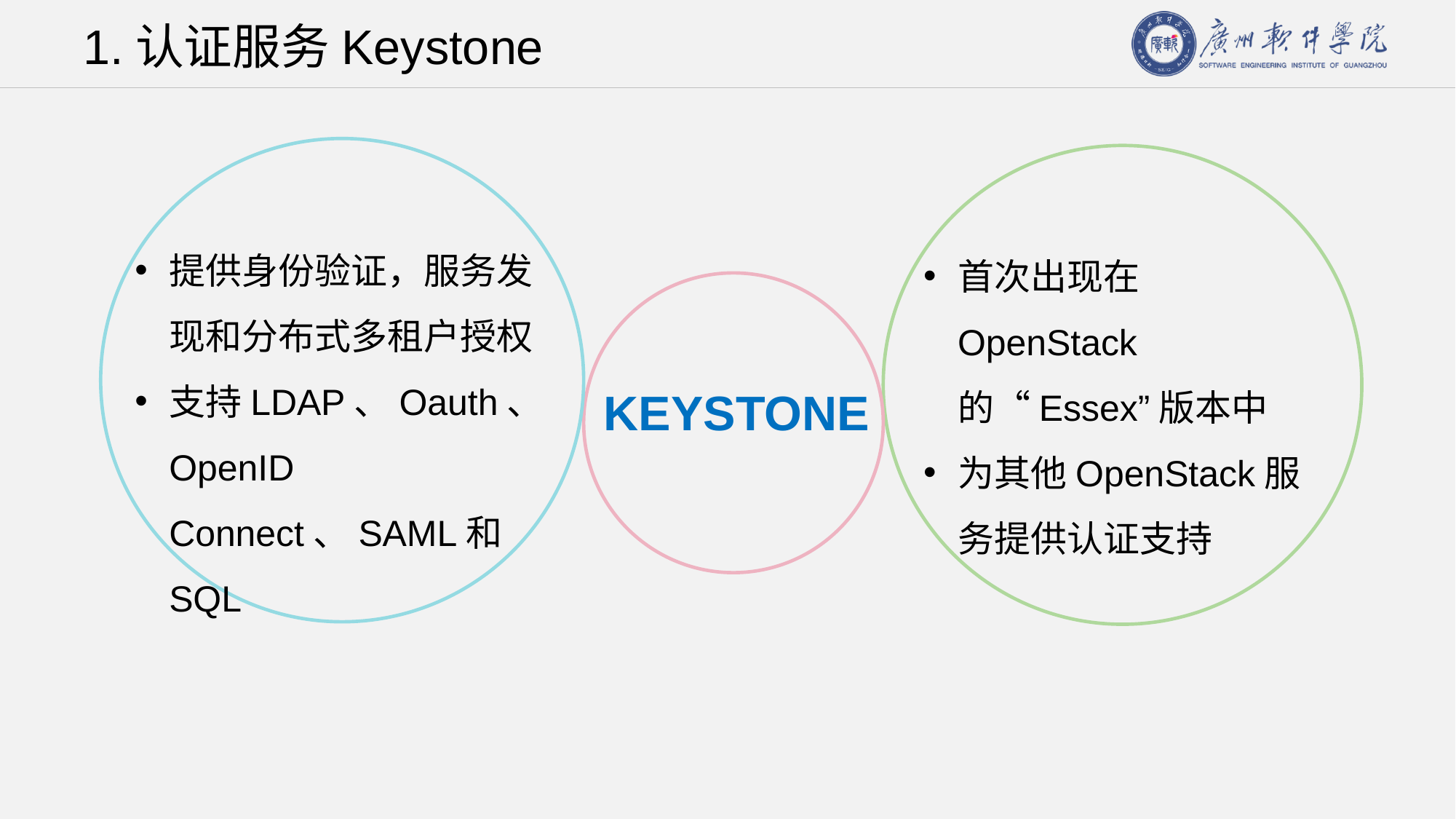

# 1.认证服务Keystone

提供身份验证，服务发现和分布式多租户授权
支持LDAP、Oauth、OpenID Connect、SAML和SQL

首次出现在OpenStack的“Essex”版本中
为其他OpenStack服务提供认证支持

KEYSTONE